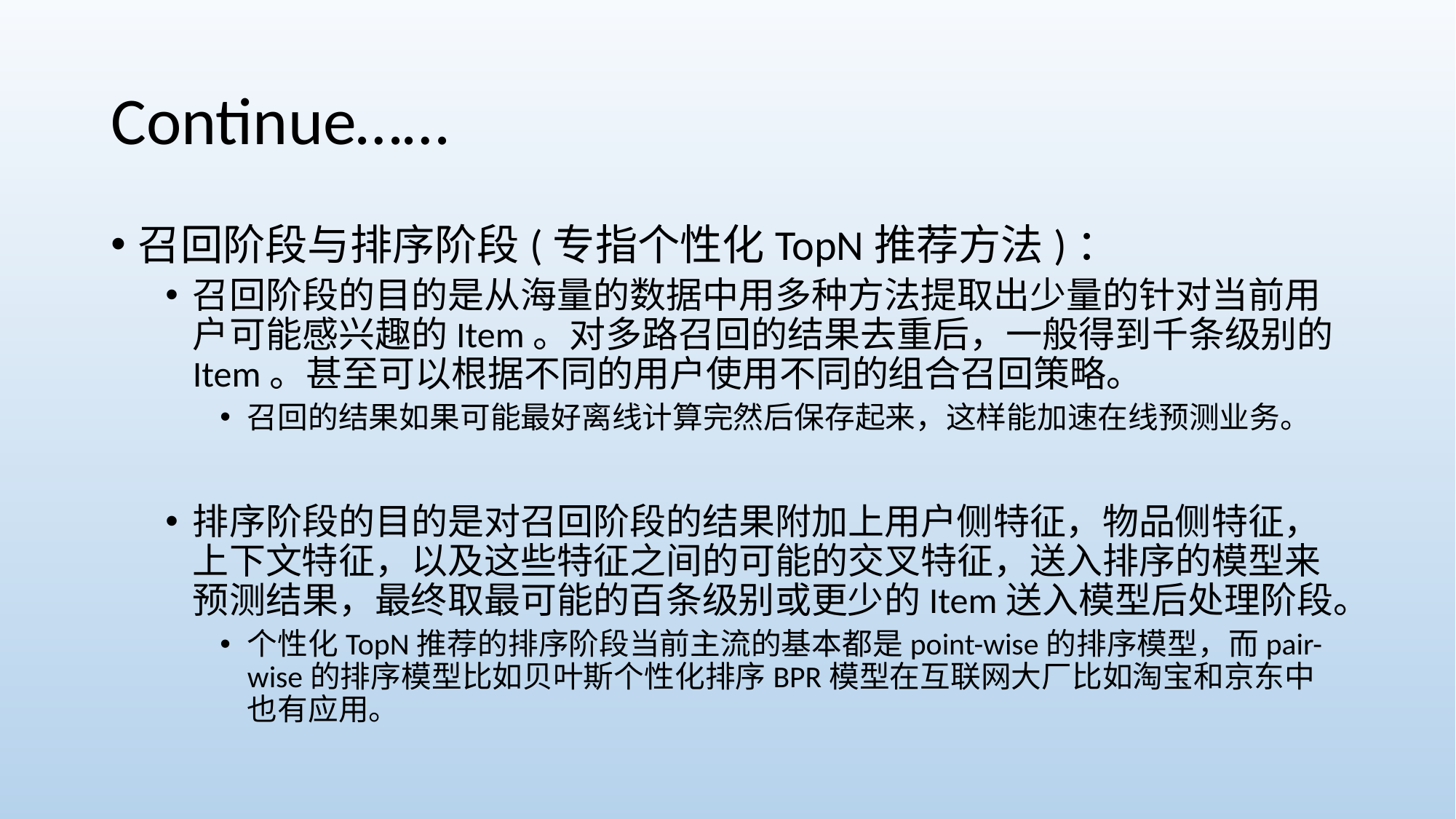

# Continue……
召回阶段与排序阶段(专指个性化TopN推荐方法)：
召回阶段的目的是从海量的数据中用多种方法提取出少量的针对当前用户可能感兴趣的Item。对多路召回的结果去重后，一般得到千条级别的Item。甚至可以根据不同的用户使用不同的组合召回策略。
召回的结果如果可能最好离线计算完然后保存起来，这样能加速在线预测业务。

排序阶段的目的是对召回阶段的结果附加上用户侧特征，物品侧特征，上下文特征，以及这些特征之间的可能的交叉特征，送入排序的模型来预测结果，最终取最可能的百条级别或更少的Item送入模型后处理阶段。
个性化TopN推荐的排序阶段当前主流的基本都是point-wise的排序模型，而pair-wise的排序模型比如贝叶斯个性化排序BPR模型在互联网大厂比如淘宝和京东中也有应用。